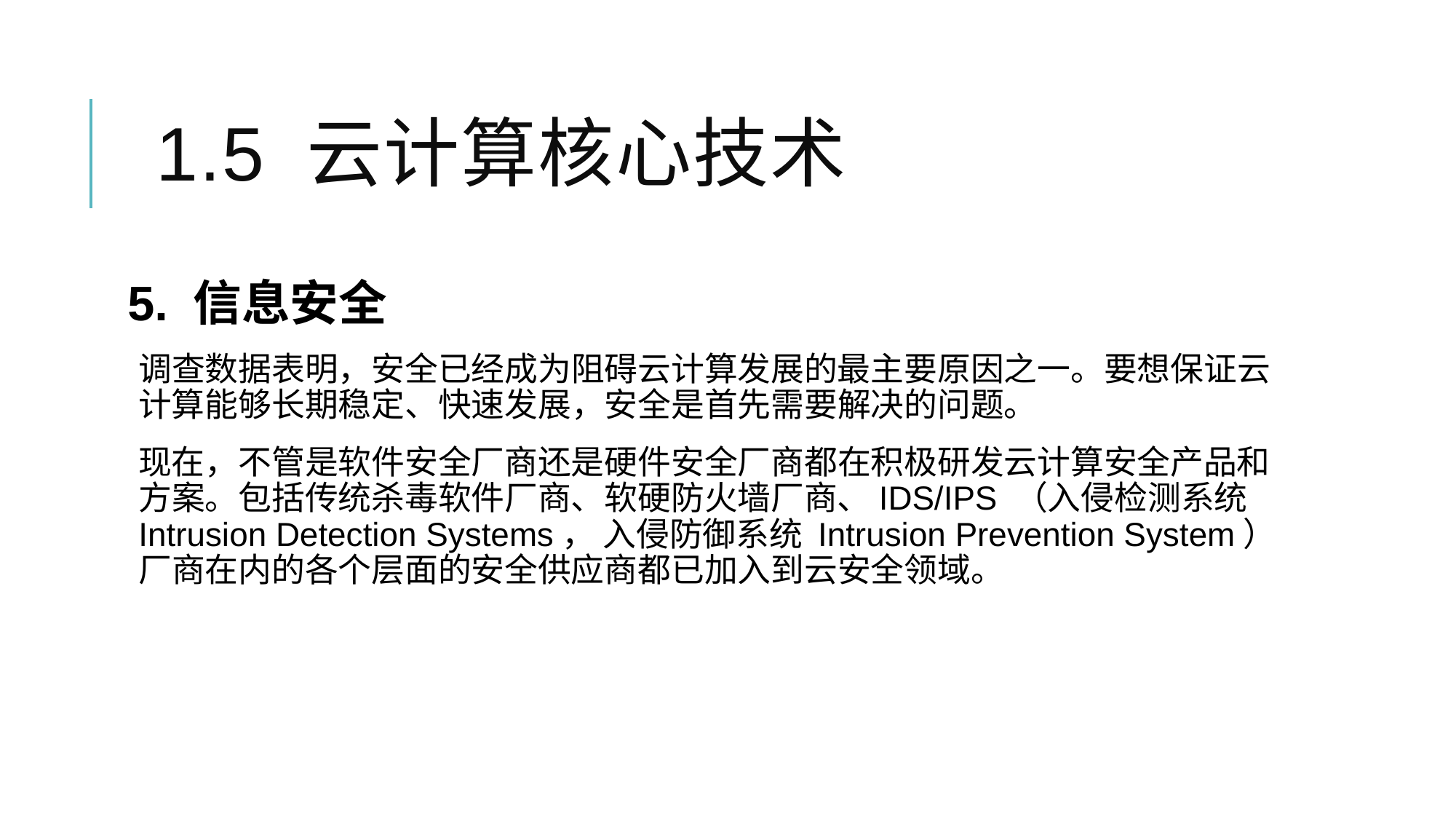

# 1.5 云计算核心技术
5. 信息安全
调查数据表明，安全已经成为阻碍云计算发展的最主要原因之一。要想保证云计算能够长期稳定、快速发展，安全是首先需要解决的问题。
现在，不管是软件安全厂商还是硬件安全厂商都在积极研发云计算安全产品和方案。包括传统杀毒软件厂商、软硬防火墙厂商、IDS/IPS （入侵检测系统 Intrusion Detection Systems， 入侵防御系统 Intrusion Prevention System）厂商在内的各个层面的安全供应商都已加入到云安全领域。